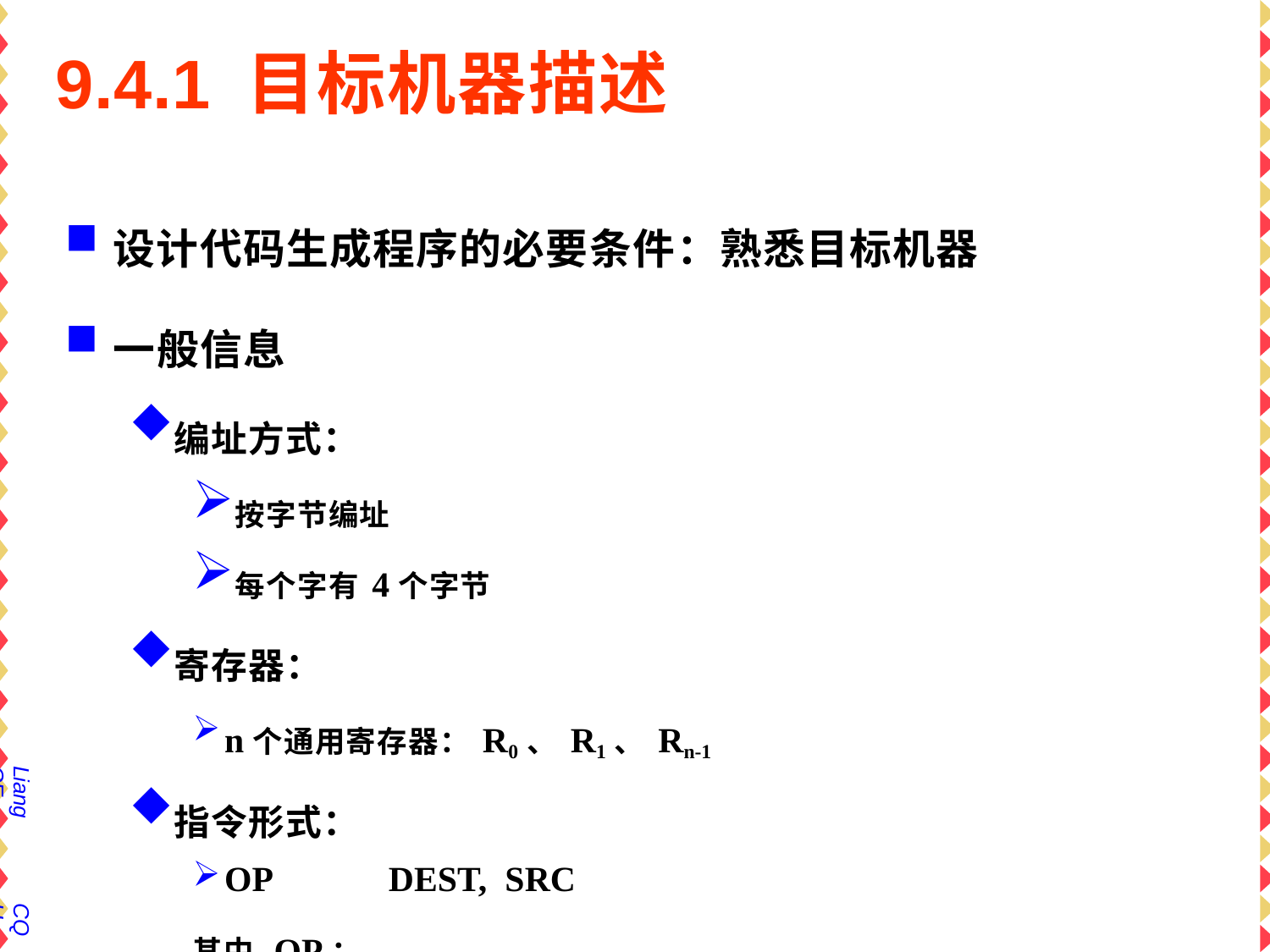

# 9.4.1 目标机器描述
设计代码生成程序的必要条件：熟悉目标机器
一般信息
编址方式：
按字节编址
每个字有4个字节
寄存器：
n个通用寄存器：R0、R1、Rn-1
指令形式：
OP	DEST, SRC
其中 OP：MOV、ADD、SUB  SRC：源操作数
DEST：目的操作数

24
Liang GE
CQU